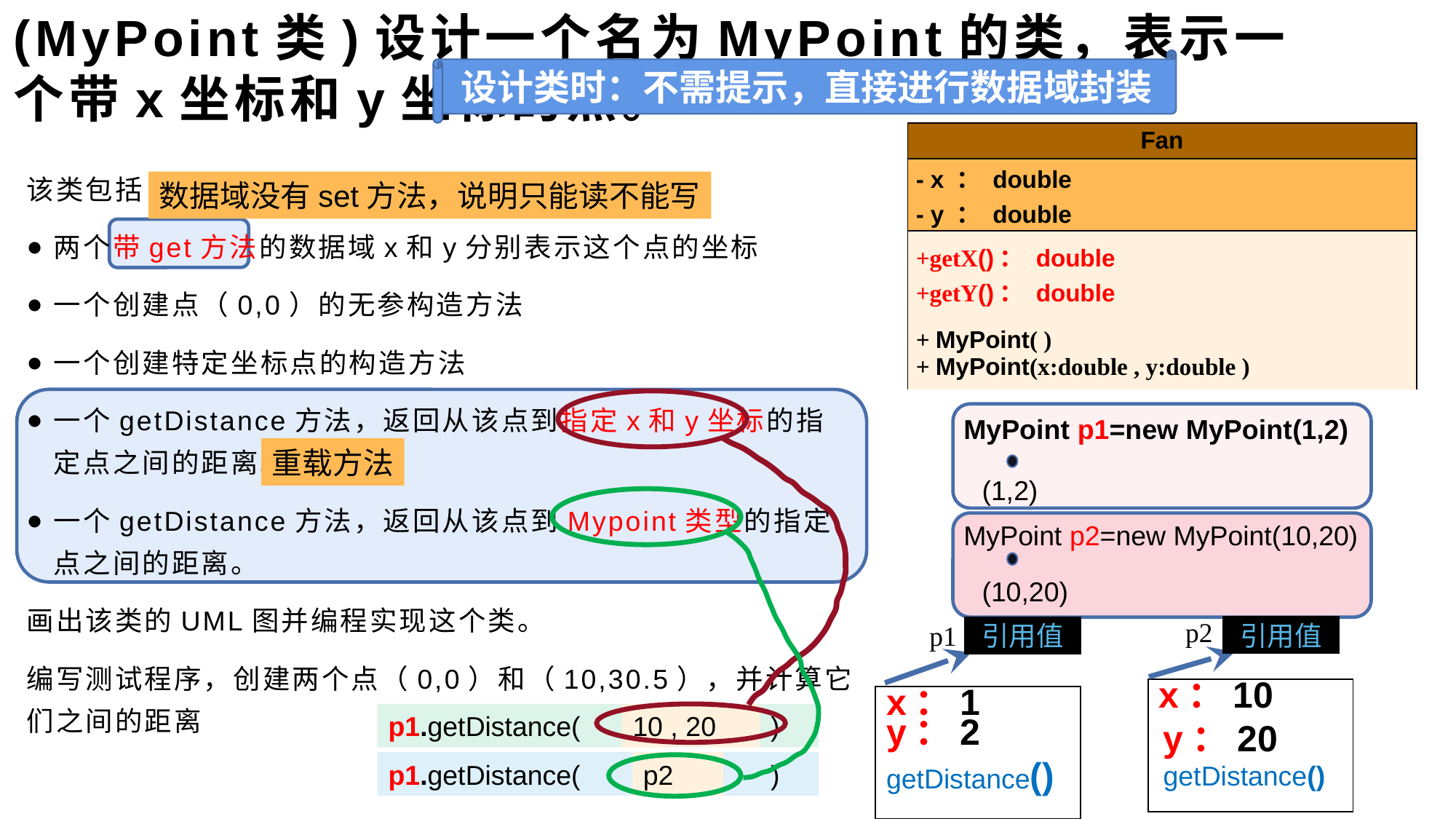

# (MyPoint类)设计一个名为MyPoint的类，表示一个带x坐标和y坐标的点。
设计类时：不需提示，直接进行数据域封装
| Fan |
| --- |
| - x ： double - y ： double |
| +getX()： double +getY()： double |
| + MyPoint( ) + MyPoint(x:double , y:double ) |
该类包括：
两个带get方法的数据域x和y分别表⽰这个点的坐标
⼀个创建点（0,0）的无参构造⽅法
⼀个创建特定坐标点的构造⽅法
⼀个getDistance⽅法，返回从该点到指定x和y坐标的指定点之间的距离。
⼀个getDistance⽅法，返回从该点到Mypoint类型的指定点之间的距离。
画出该类的UML图并编程实现这个类。
编写测试程序，创建两个点（0,0）和（10,30.5），并计算它们之间的距离
数据域没有set方法，说明只能读不能写

MyPoint p1=new MyPoint(1,2)
重载方法

(1,2)

MyPoint p2=new MyPoint(10,20)

(10,20)
p2
p1
引用值
引用值
x：10
y：20
getDistance()
x：1
y：2
getDistance()
p1.getDistance(                         )
10 , 20
p1.getDistance(                         )
p2